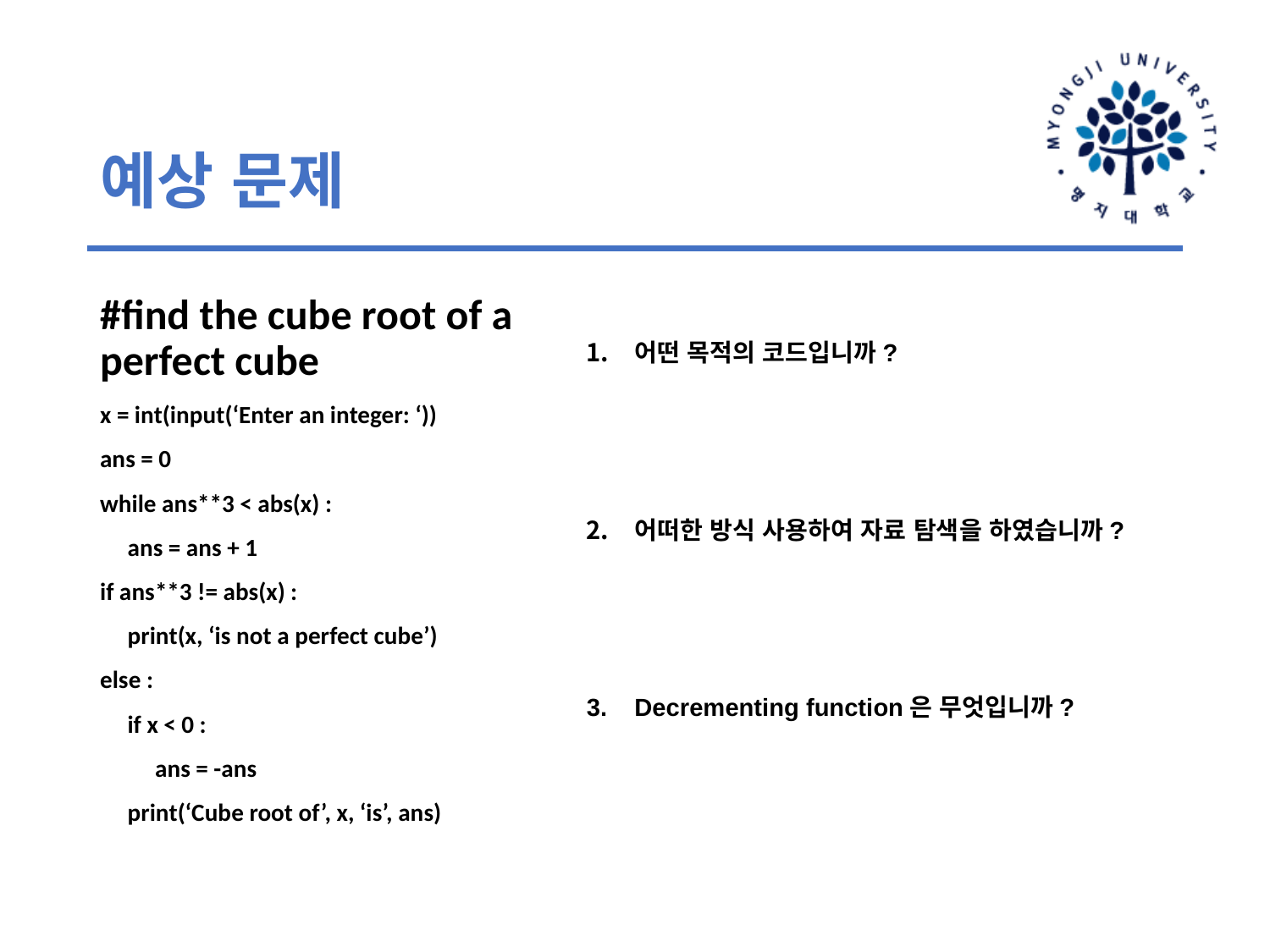

# 예상 문제
#find the cube root of a perfect cube
x = int(input(‘Enter an integer: ‘))
ans = 0
while ans**3 < abs(x) :
     ans = ans + 1
if ans**3 != abs(x) :
     print(x, ‘is not a perfect cube’)
else :
     if x < 0 :
          ans = -ans
     print(‘Cube root of’, x, ‘is’, ans)

어떤 목적의 코드입니까?

어떠한 방식 사용하여 자료 탐색을 하였습니까?

Decrementing function은 무엇입니까?